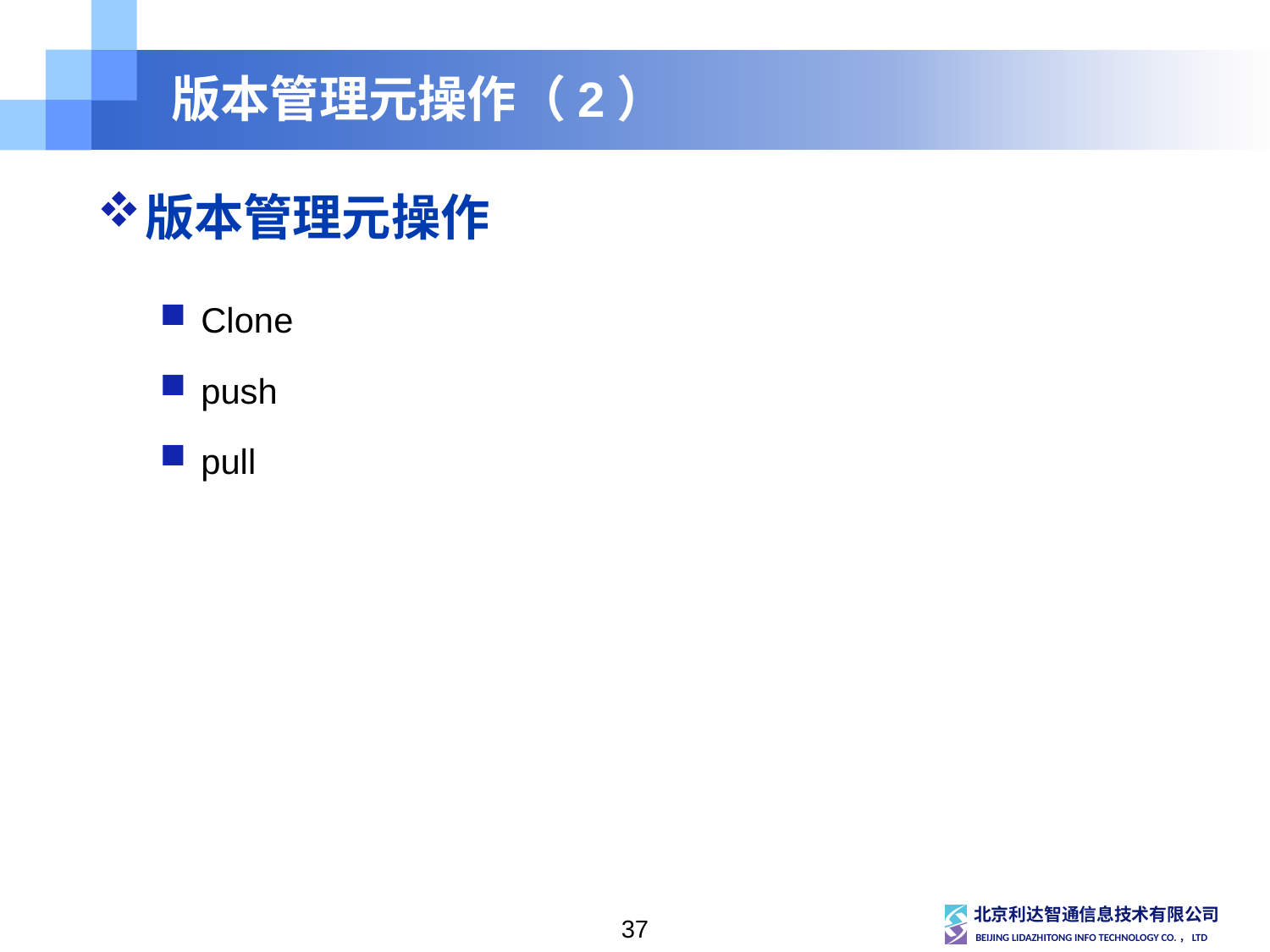

# 版本管理元操作（2）
版本管理元操作

Clone
push
pull

37